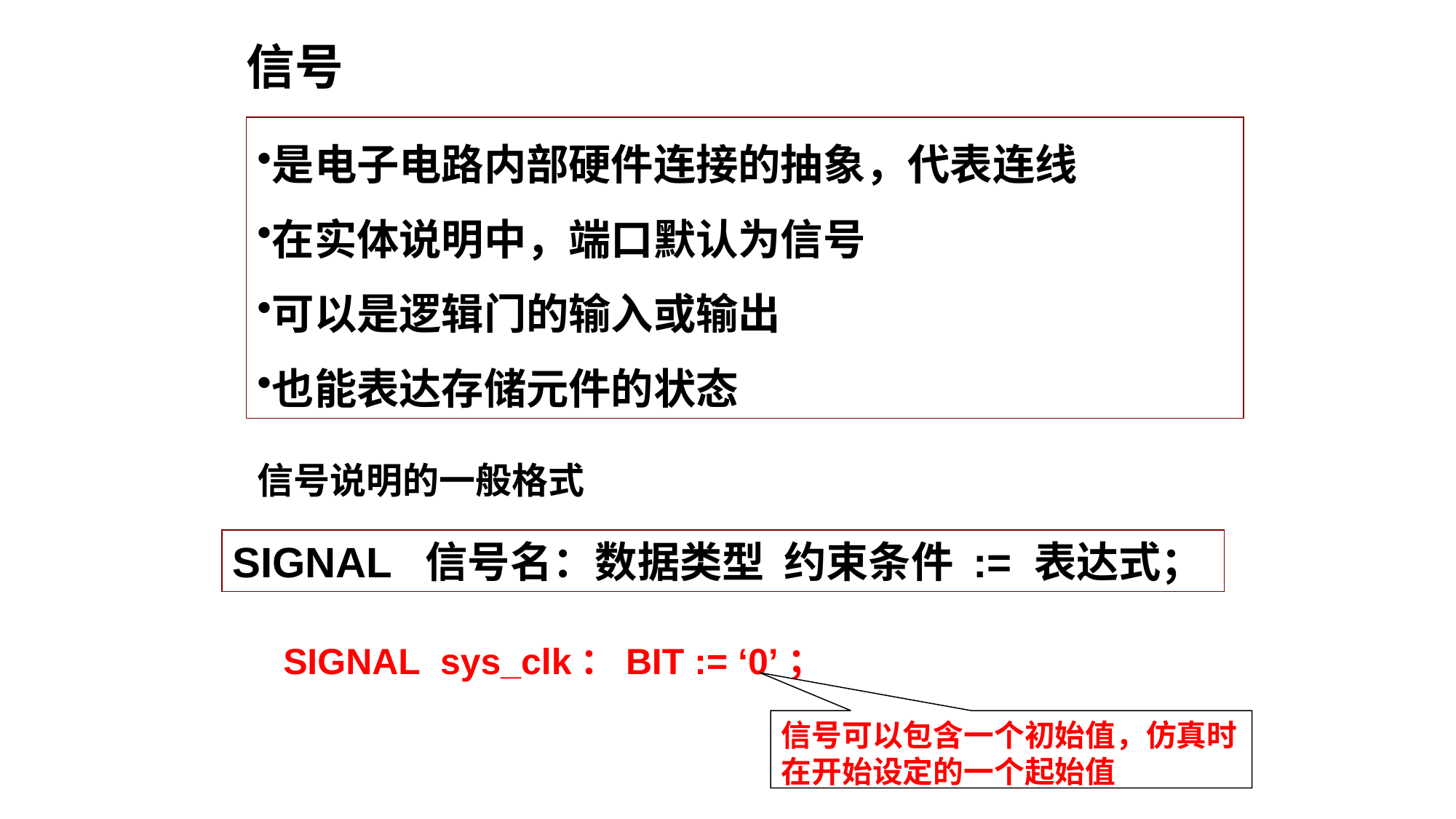

信号
是电子电路内部硬件连接的抽象，代表连线
在实体说明中，端口默认为信号
可以是逻辑门的输入或输出
也能表达存储元件的状态
信号说明的一般格式
SIGNAL  信号名：数据类型  约束条件 := 表达式；
SIGNAL  sys_clk：BIT := ‘0’；
信号可以包含一个初始值，仿真时在开始设定的一个起始值